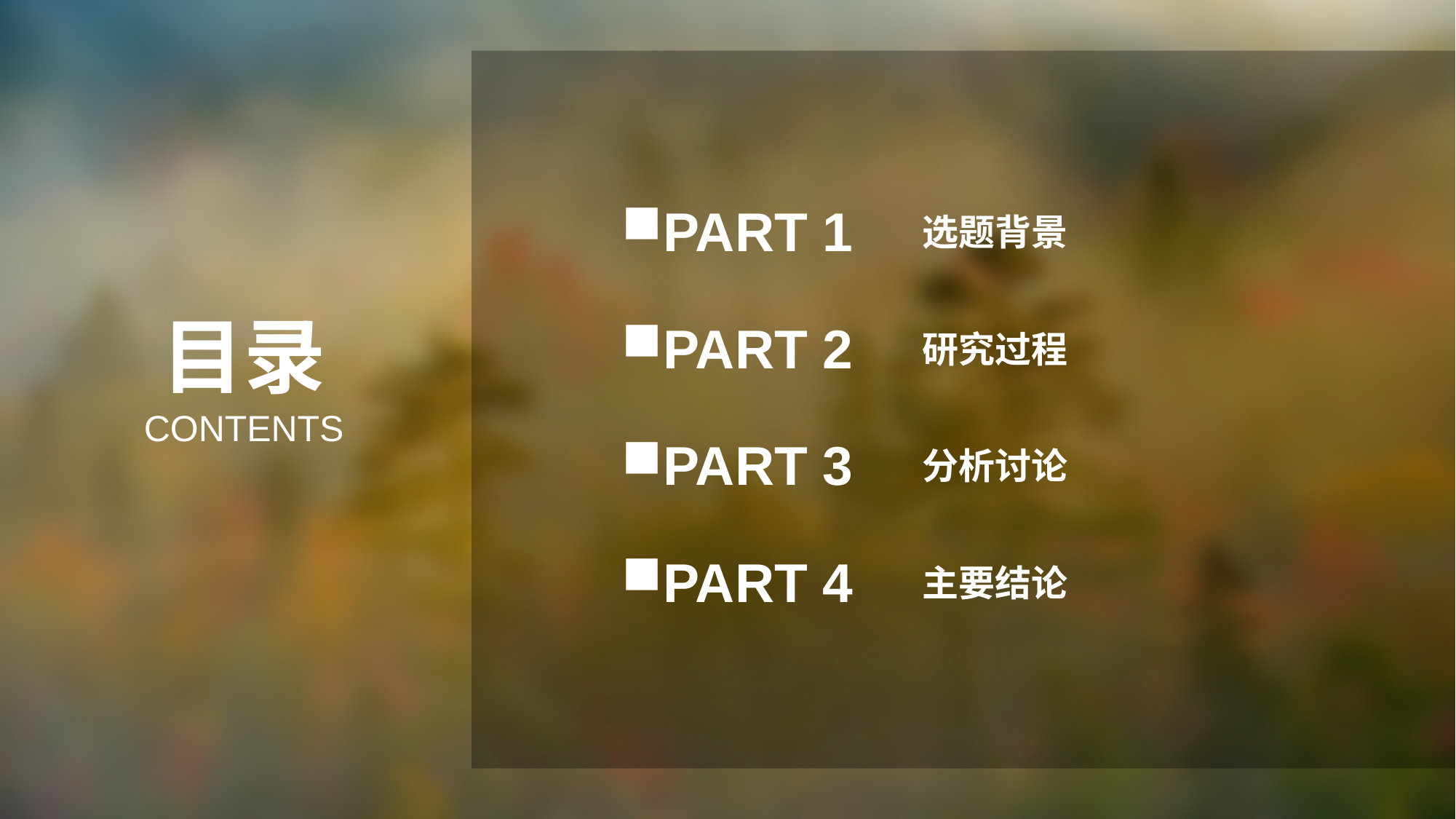

PART 1
选题背景
目录
PART 2
研究过程
CONTENTS
PART 3
分析讨论
PART 4
主要结论